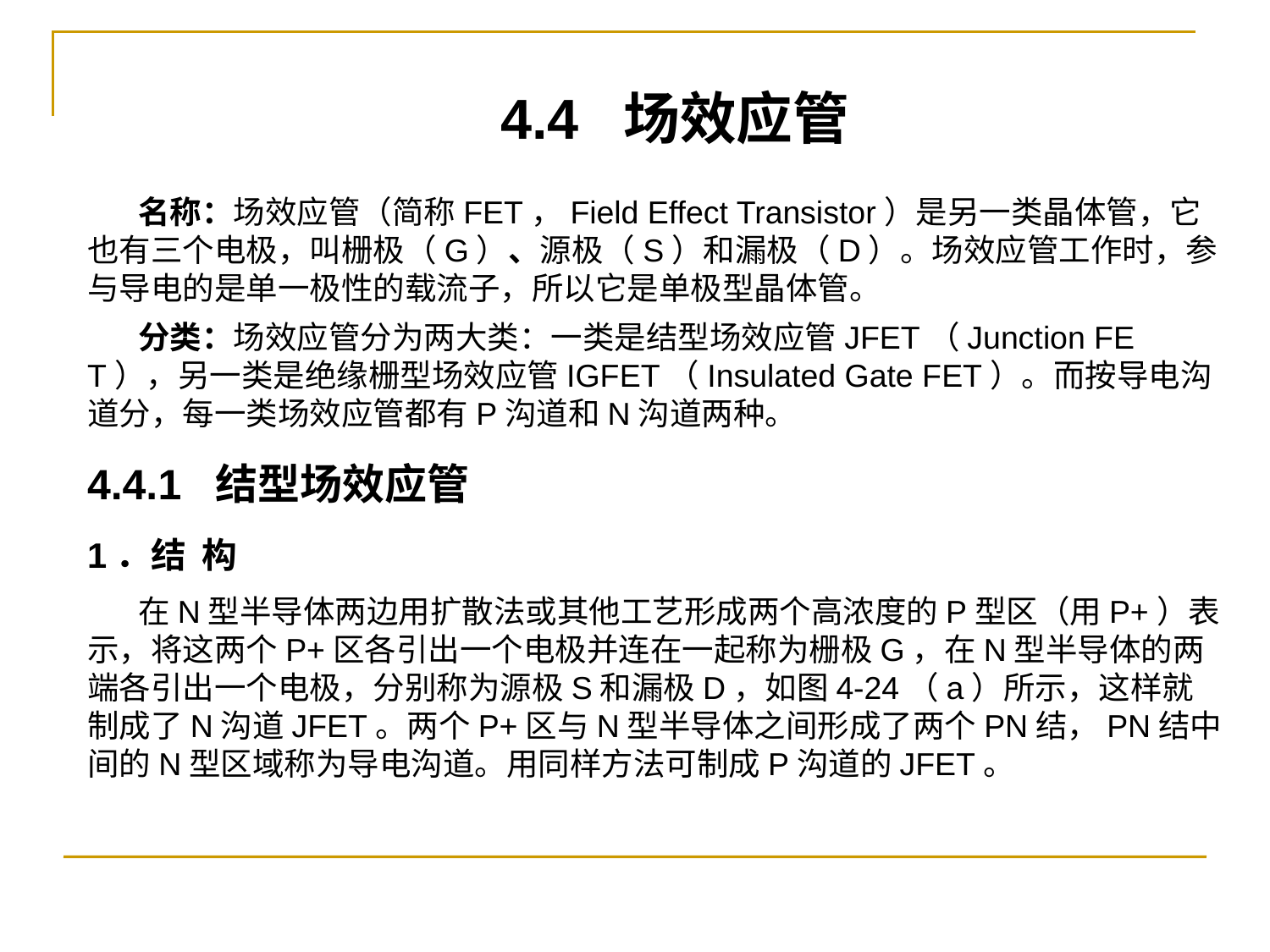

4.4  场效应管
      名称：场效应管（简称FET，Field Effect Transistor）是另一类晶体管，它也有三个电极，叫栅极（G）、源极（S）和漏极（D）。场效应管工作时，参与导电的是单一极性的载流子，所以它是单极型晶体管。
      分类：场效应管分为两大类：一类是结型场效应管JFET（Junction FET），另一类是绝缘栅型场效应管IGFET（Insulated Gate FET）。而按导电沟道分，每一类场效应管都有P沟道和N沟道两种。
4.4.1  结型场效应管
1．结  构
      在N型半导体两边用扩散法或其他工艺形成两个高浓度的P型区（用P+）表示，将这两个P+区各引出一个电极并连在一起称为栅极G，在N型半导体的两端各引出一个电极，分别称为源极S和漏极D，如图4-24（a）所示，这样就制成了N沟道JFET。两个P+区与N型半导体之间形成了两个PN结，PN结中间的N型区域称为导电沟道。用同样方法可制成P沟道的JFET。